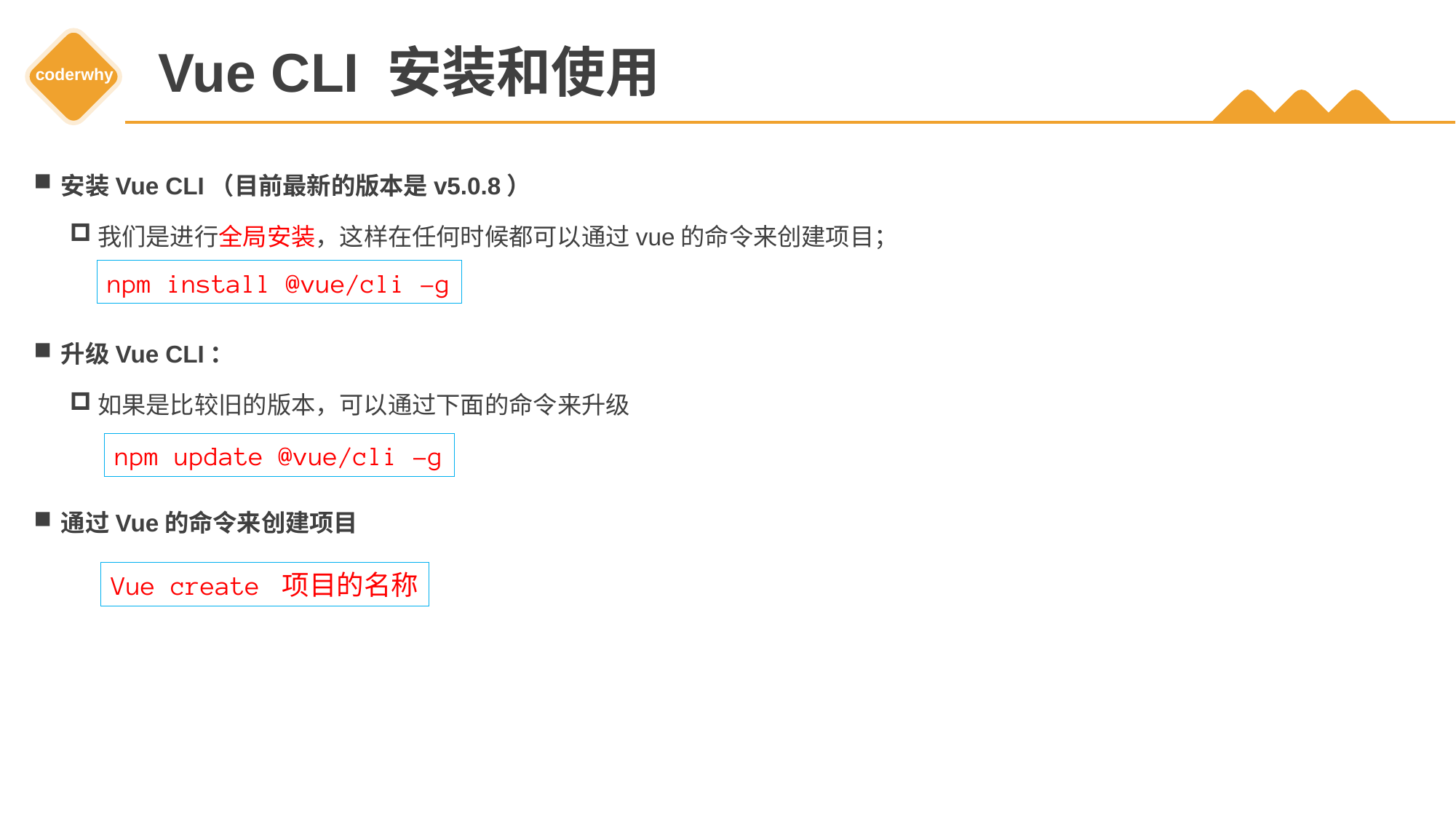

# Vue CLI 安装和使用
安装Vue CLI（目前最新的版本是v5.0.8）
我们是进行全局安装，这样在任何时候都可以通过vue的命令来创建项目；

升级Vue CLI：
如果是比较旧的版本，可以通过下面的命令来升级

通过Vue的命令来创建项目

npm install @vue/cli -g
npm update @vue/cli -g
Vue create 项目的名称